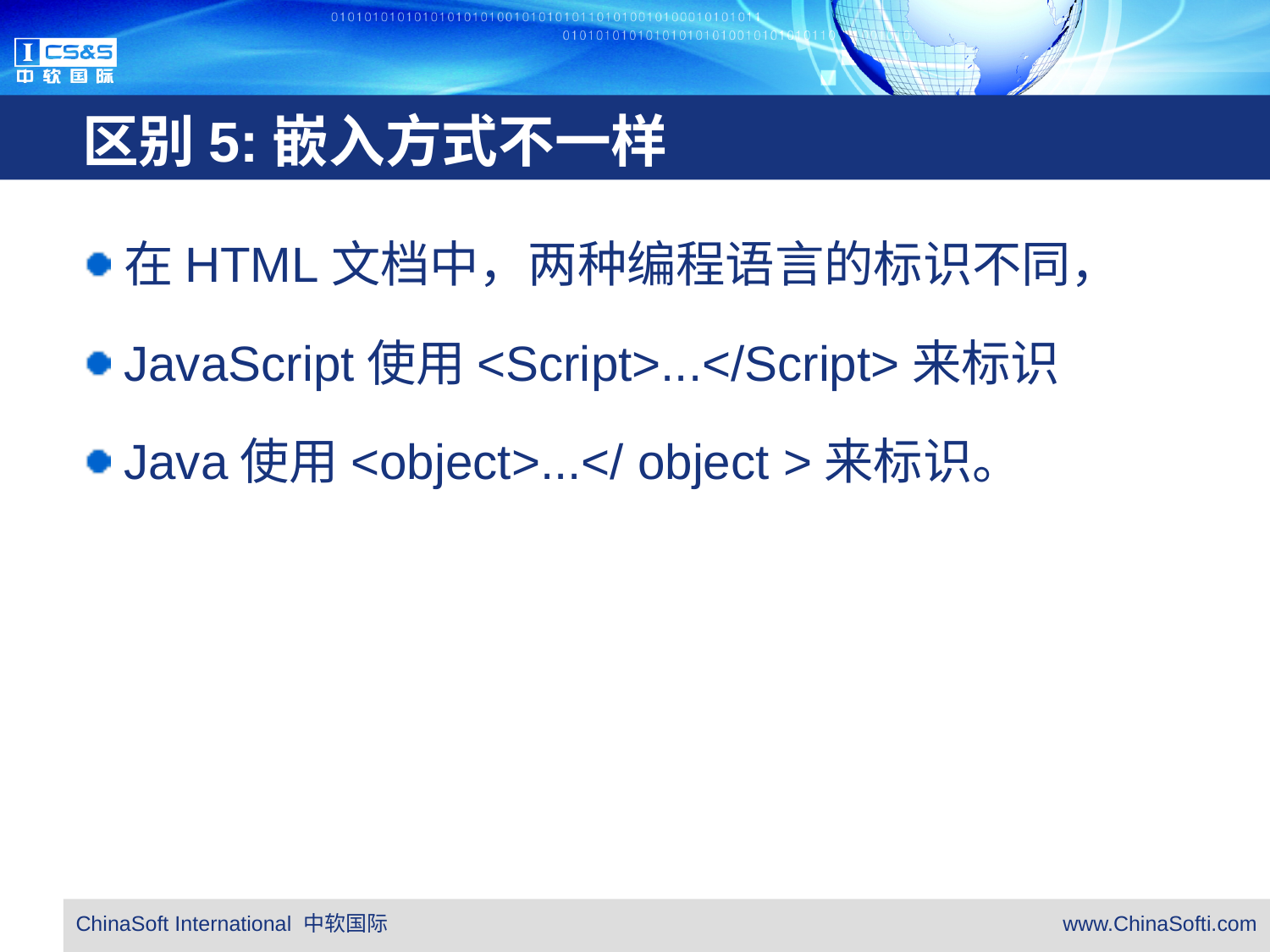

# 区别5:嵌入方式不一样
在HTML文档中，两种编程语言的标识不同，
JavaScript使用<Script>...</Script>来标识
Java使用<object>...</ object >来标识。